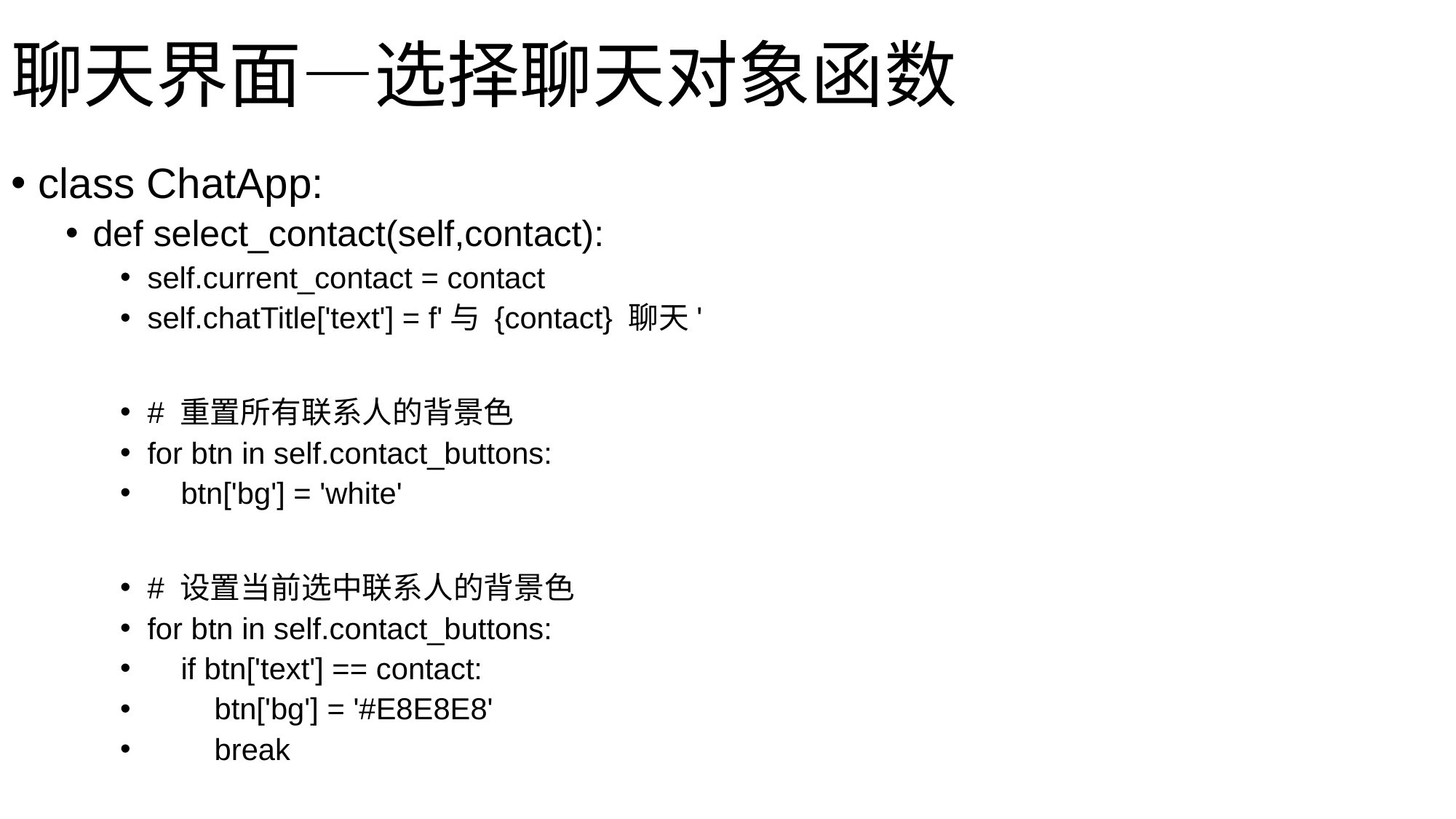

# 聊天界面—选择聊天对象函数
class ChatApp:
def select_contact(self,contact):
self.current_contact = contact
self.chatTitle['text'] = f'与 {contact} 聊天'

# 重置所有联系人的背景色
for btn in self.contact_buttons:
    btn['bg'] = 'white'

# 设置当前选中联系人的背景色
for btn in self.contact_buttons:
    if btn['text'] == contact:
        btn['bg'] = '#E8E8E8'
        break